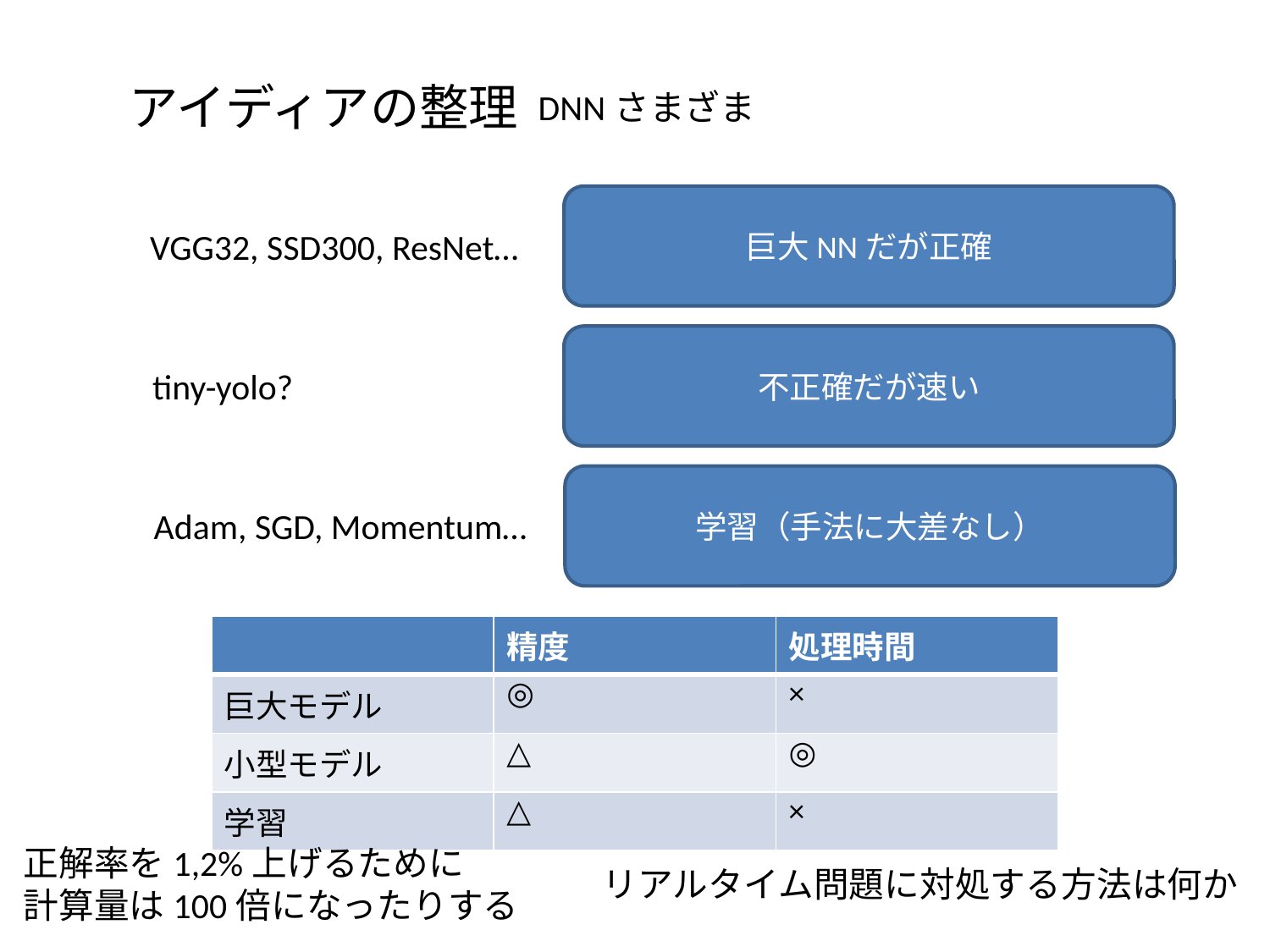

アイディアの整理
DNNさまざま
巨大NNだが正確
VGG32, SSD300, ResNet…
不正確だが速い
tiny-yolo?
学習（手法に大差なし）
Adam, SGD, Momentum…
|  | 精度 | 処理時間 |
| --- | --- | --- |
| 巨大モデル | ◎ | × |
| 小型モデル | △ | ◎ |
| 学習 | △ | × |
正解率を1,2%上げるために
計算量は100倍になったりする
リアルタイム問題に対処する方法は何か